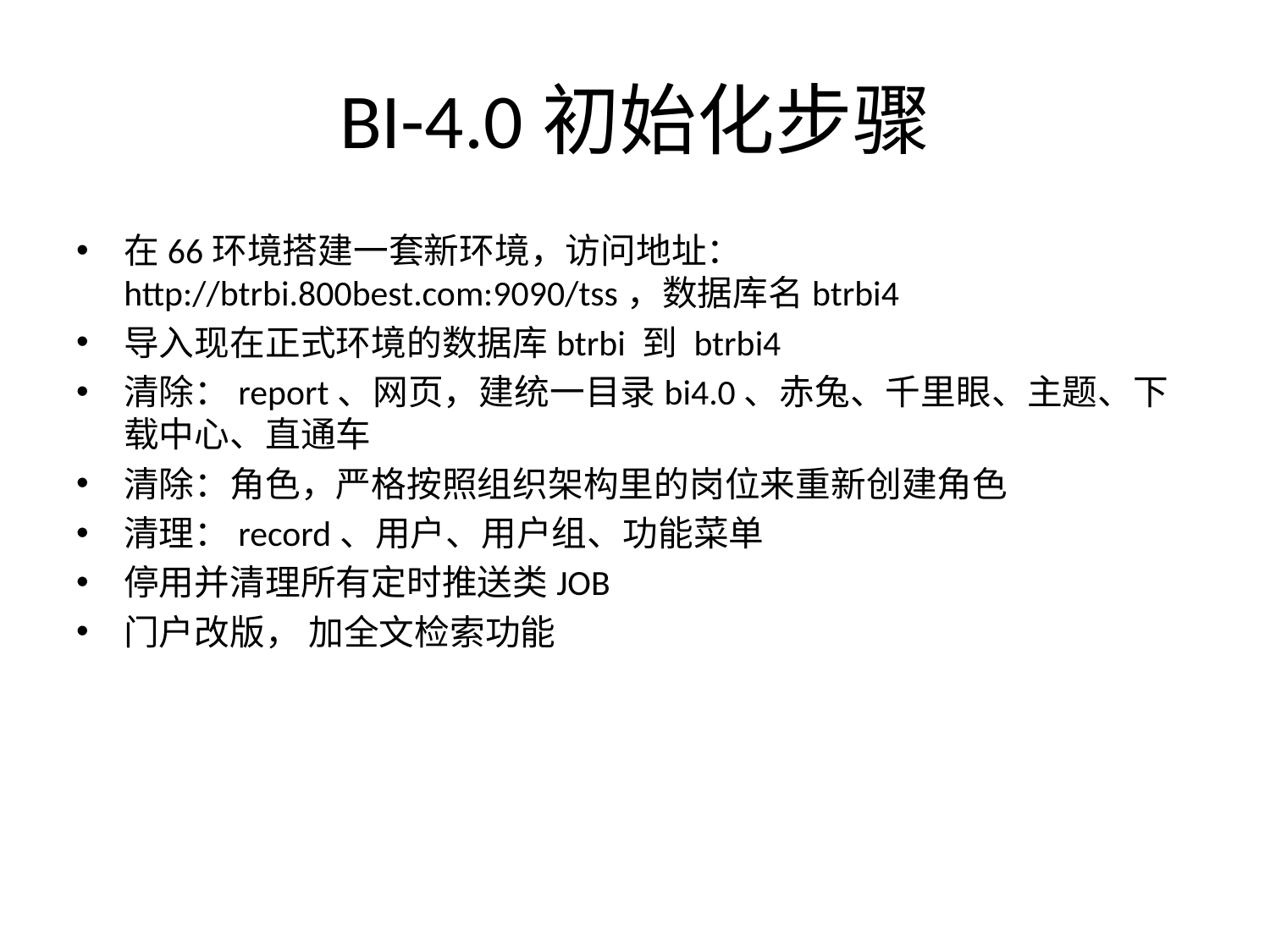

# BI-4.0初始化步骤
在66环境搭建一套新环境，访问地址： http://btrbi.800best.com:9090/tss，数据库名btrbi4
导入现在正式环境的数据库btrbi 到 btrbi4
清除：report、网页，建统一目录bi4.0、赤兔、千里眼、主题、下载中心、直通车
清除：角色，严格按照组织架构里的岗位来重新创建角色
清理：record、用户、用户组、功能菜单
停用并清理所有定时推送类JOB
门户改版， 加全文检索功能